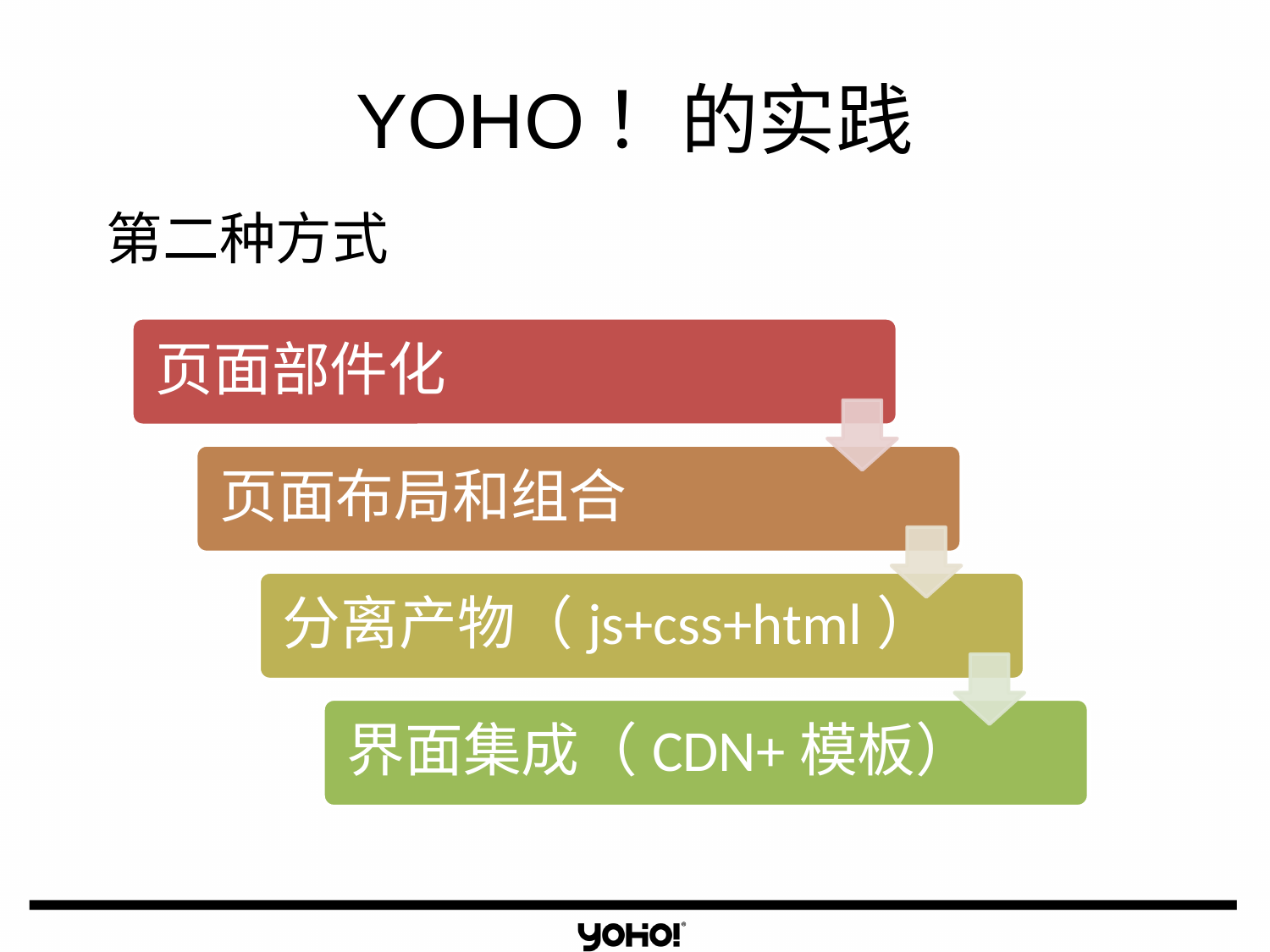

# YOHO！的实践
第二种方式
页面部件化
页面布局和组合
分离产物（js+css+html）
界面集成（CDN+模板）